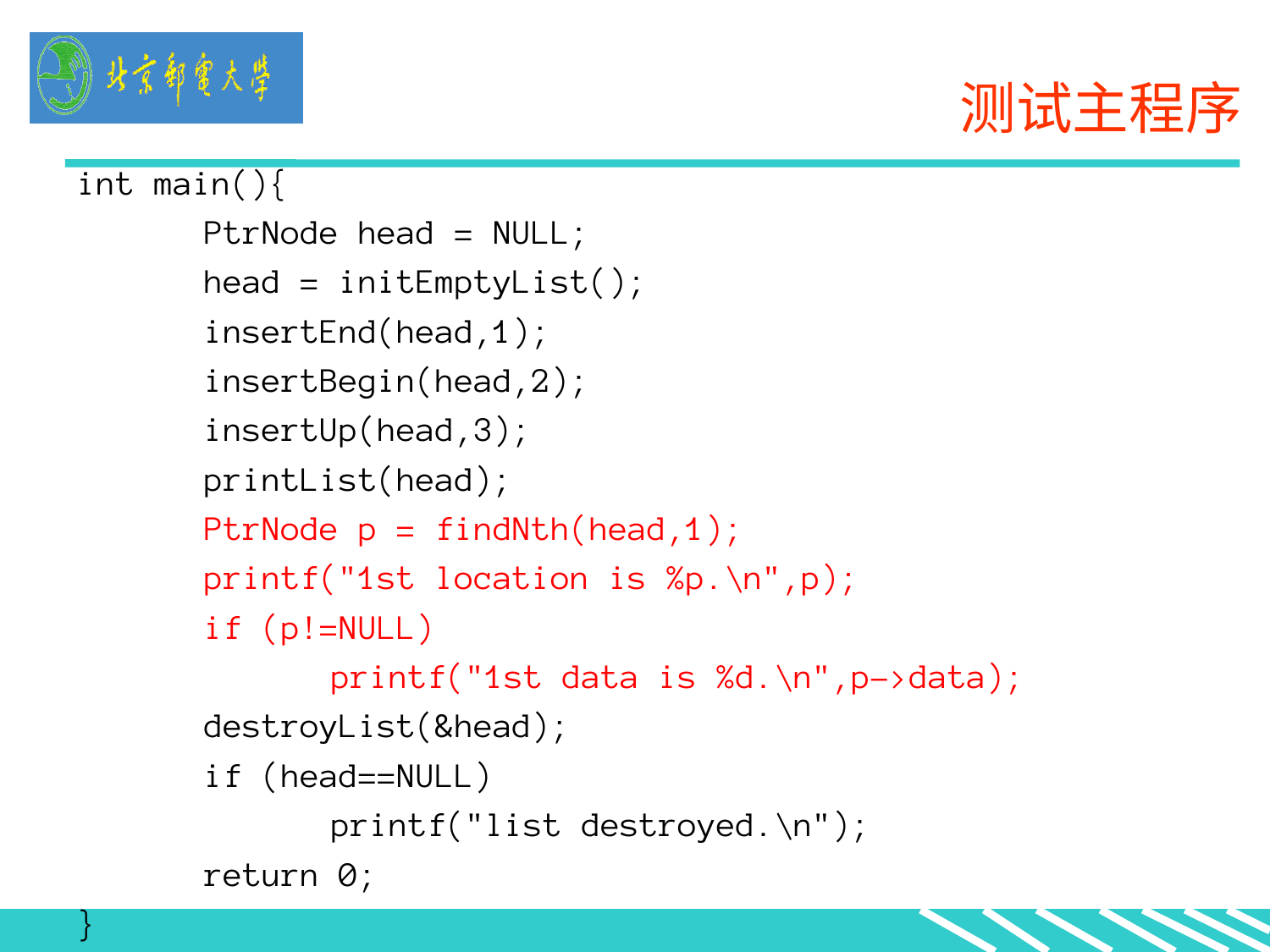

# 测试主程序
int main(){
	PtrNode head = NULL;
	head = initEmptyList();
	insertEnd(head,1);
	insertBegin(head,2);
	insertUp(head,3);
	printList(head);
	PtrNode p = findNth(head,1);
	printf("1st location is %p.\n",p);
	if (p!=NULL)
		printf("1st data is %d.\n",p->data);
	destroyList(&head);
	if (head==NULL)
		printf("list destroyed.\n");
	return 0;
}